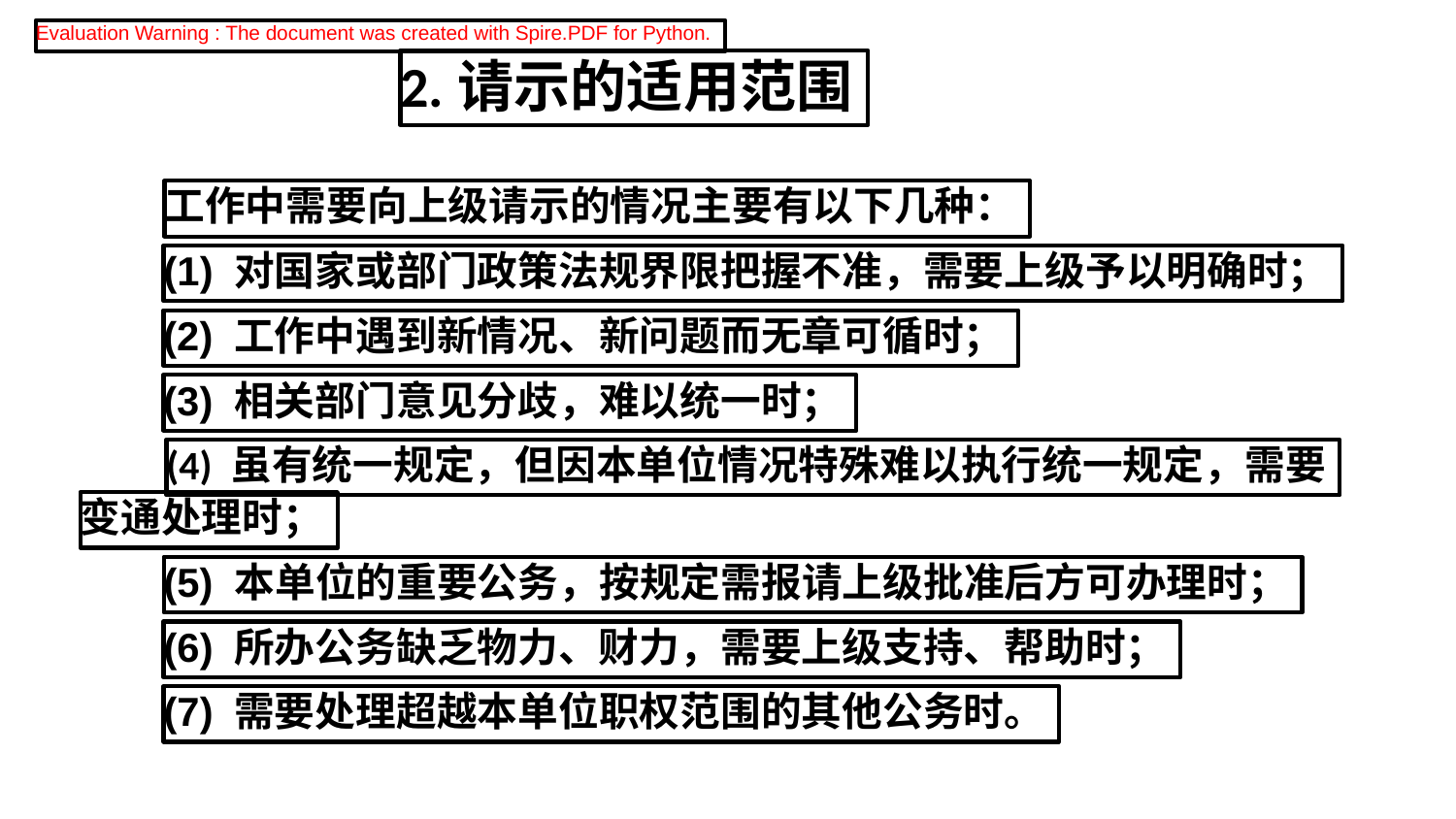

Evaluation Warning : The document was created with Spire.PDF for Python.
2.请示的适用范围
工作中需要向上级请示的情况主要有以下几种：
(1) 对国家或部门政策法规界限把握不准，需要上级予以明确时；
(2) 工作中遇到新情况、新问题而无章可循时；
(3) 相关部门意见分歧，难以统一时；
(4) 虽有统一规定，但因本单位情况特殊难以执行统一规定，需要
变通处理时；
(5) 本单位的重要公务，按规定需报请上级批准后方可办理时；
(6) 所办公务缺乏物力、财力，需要上级支持、帮助时；
(7) 需要处理超越本单位职权范围的其他公务时。